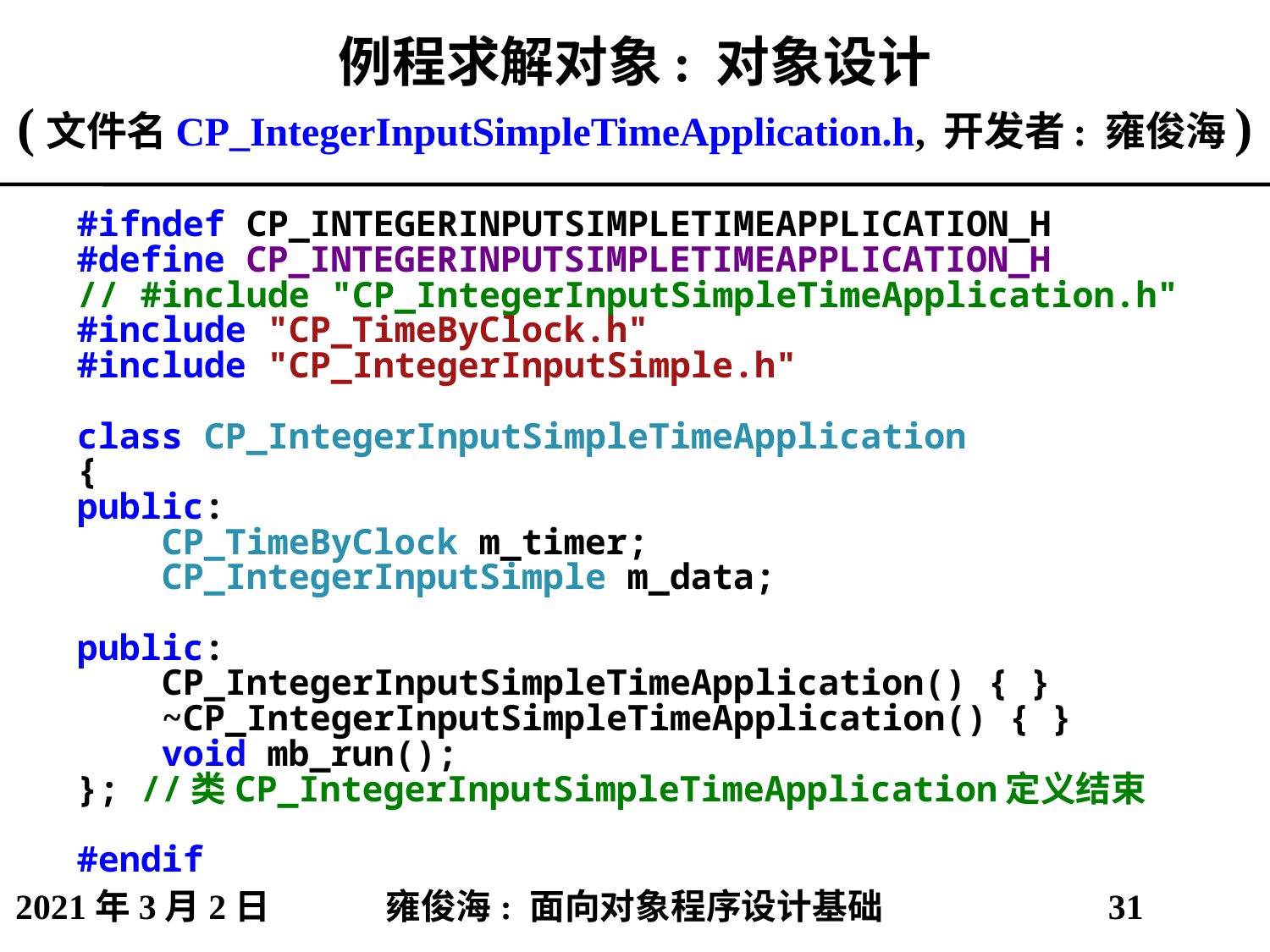

# 例程求解对象: 对象设计 (文件名CP_IntegerInputSimpleTimeApplication.h, 开发者: 雍俊海)

#ifndef CP_INTEGERINPUTSIMPLETIMEAPPLICATION_H
#define CP_INTEGERINPUTSIMPLETIMEAPPLICATION_H
// #include "CP_IntegerInputSimpleTimeApplication.h"
#include "CP_TimeByClock.h"
#include "CP_IntegerInputSimple.h"

class CP_IntegerInputSimpleTimeApplication
{
public:
    CP_TimeByClock m_timer;
    CP_IntegerInputSimple m_data;

public:
    CP_IntegerInputSimpleTimeApplication() { }
    ~CP_IntegerInputSimpleTimeApplication() { }
    void mb_run();
}; //类CP_IntegerInputSimpleTimeApplication定义结束

#endif
2021年3月2日
雍俊海: 面向对象程序设计基础
31